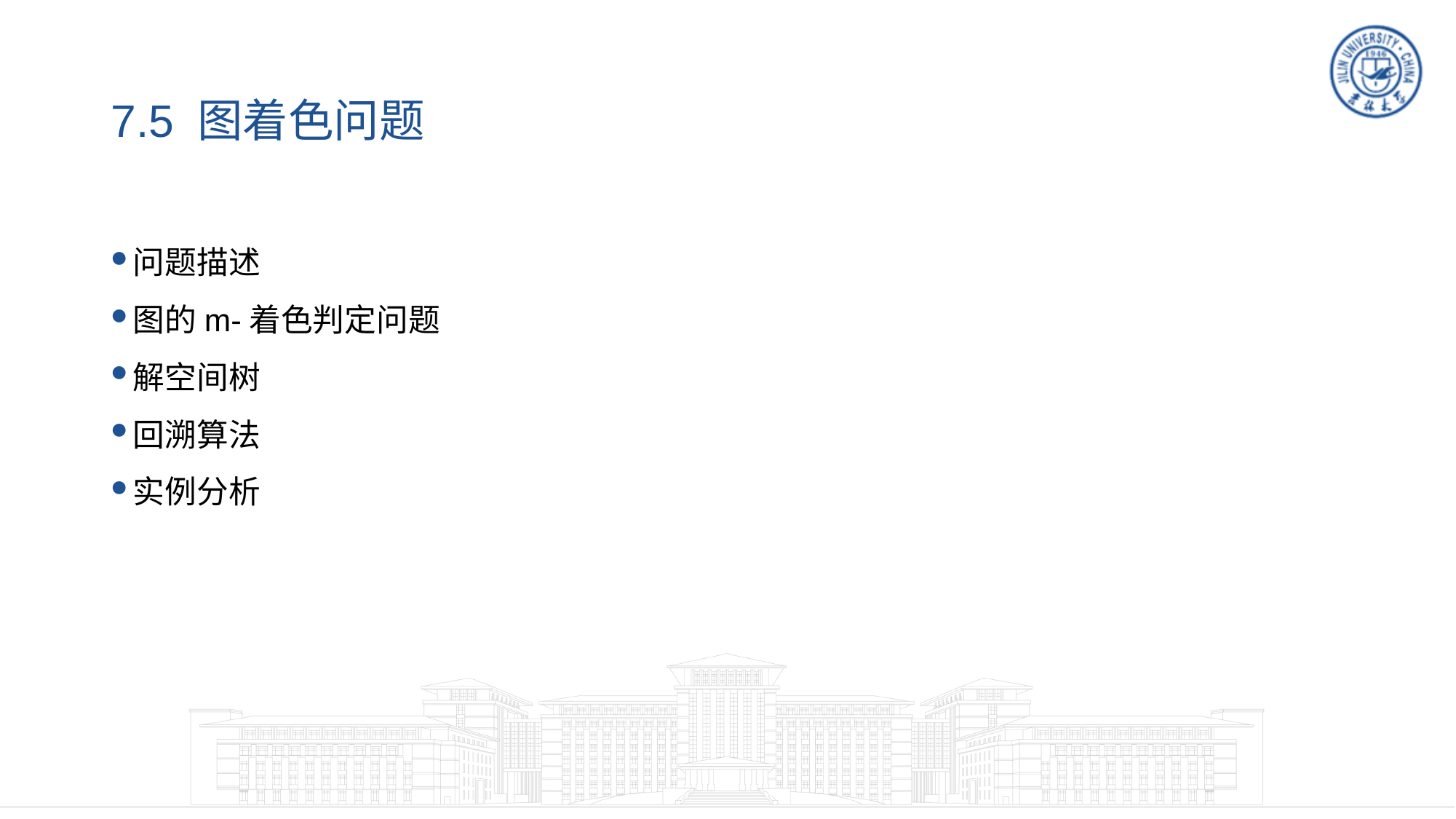

# 7.5 图着色问题
问题描述
图的m-着色判定问题
解空间树
回溯算法
实例分析
58